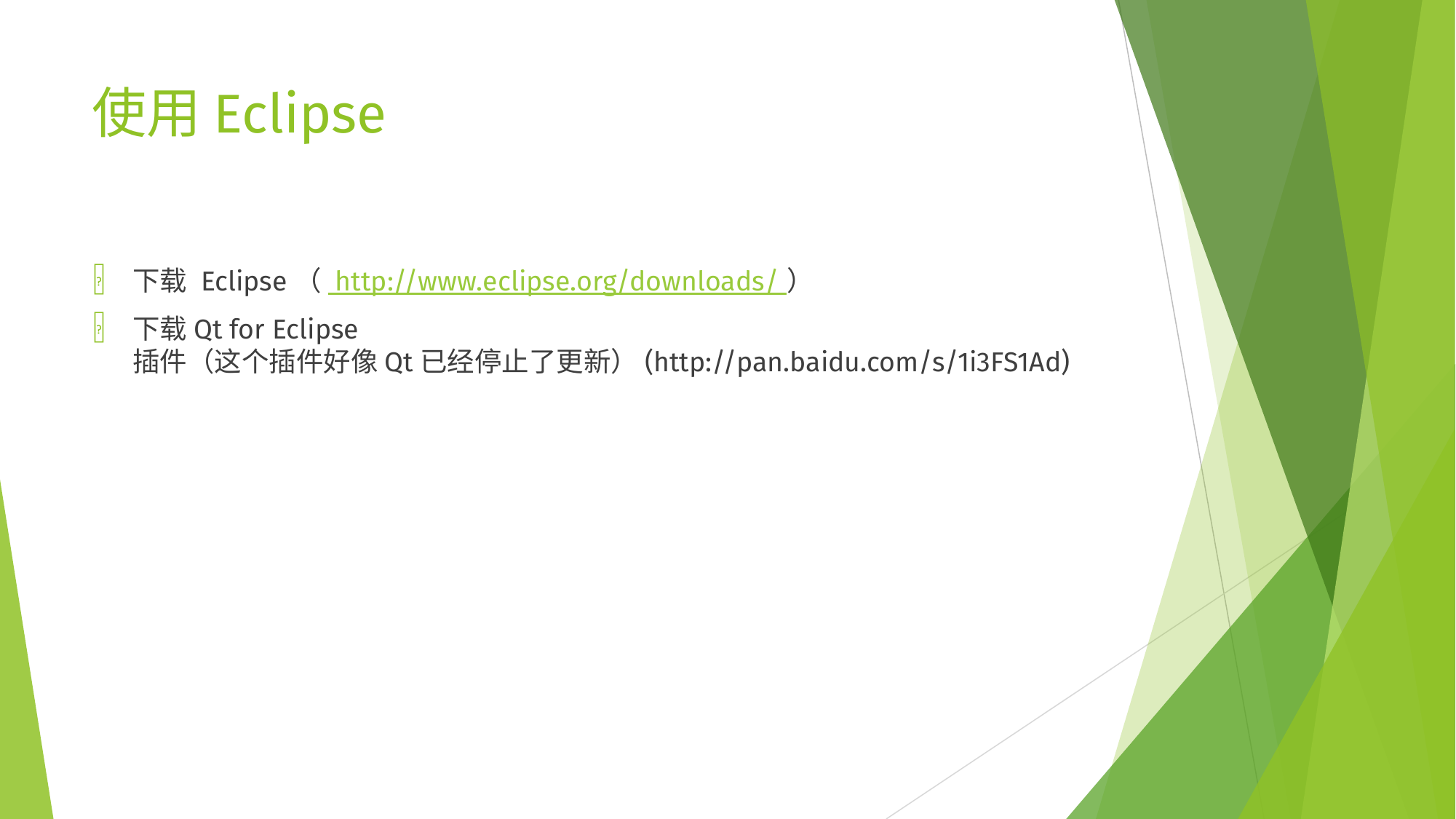

# 使用Eclipse
下载 Eclipse（ http://www.eclipse.org/downloads/ ）
下载Qt for Eclipse 插件（这个插件好像Qt已经停止了更新）(http://pan.baidu.com/s/1i3FS1Ad)